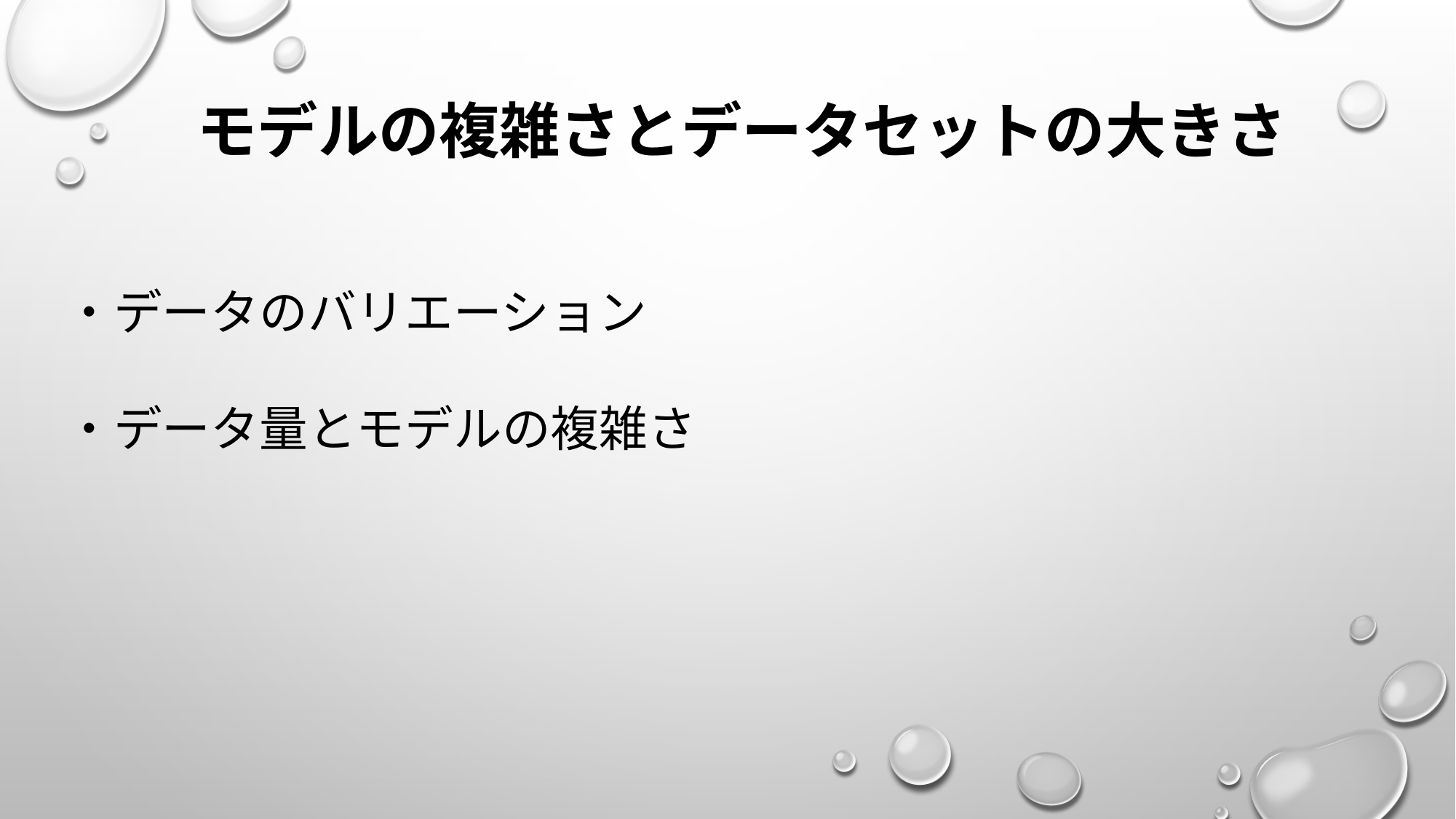

モデルの複雑さとデータセットの大きさ

・データのバリエーション

・データ量とモデルの複雑さ